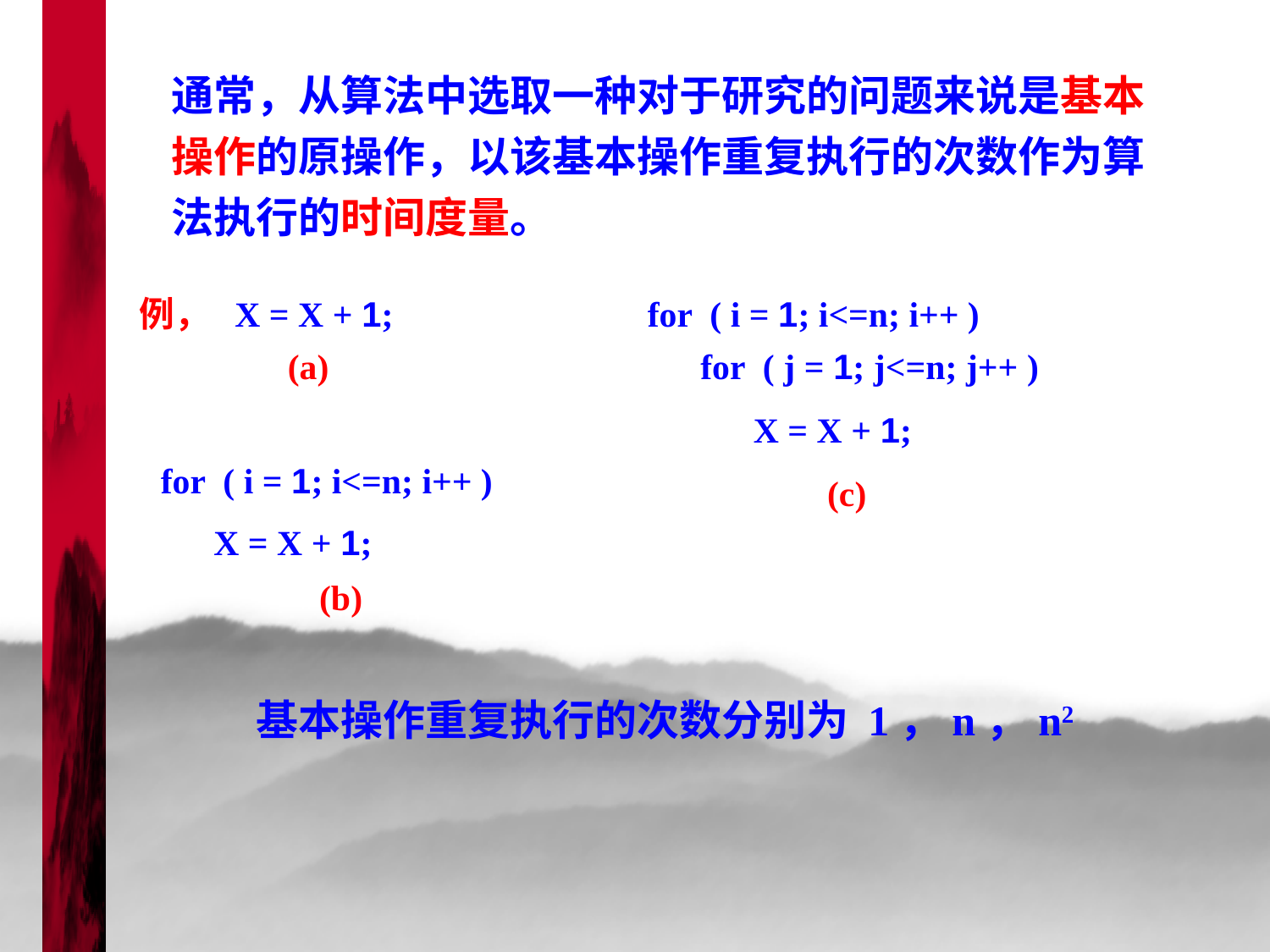

通常，从算法中选取一种对于研究的问题来说是基本操作的原操作，以该基本操作重复执行的次数作为算法执行的时间度量。
例，
X = X + 1;
(a)
for  ( i = 1; i<=n; i++ )
for  ( j = 1; j<=n; j++ )
X = X + 1;
(c)
for  ( i = 1; i<=n; i++ )
X = X + 1;
(b)
基本操作重复执行的次数分别为 1，n，n2